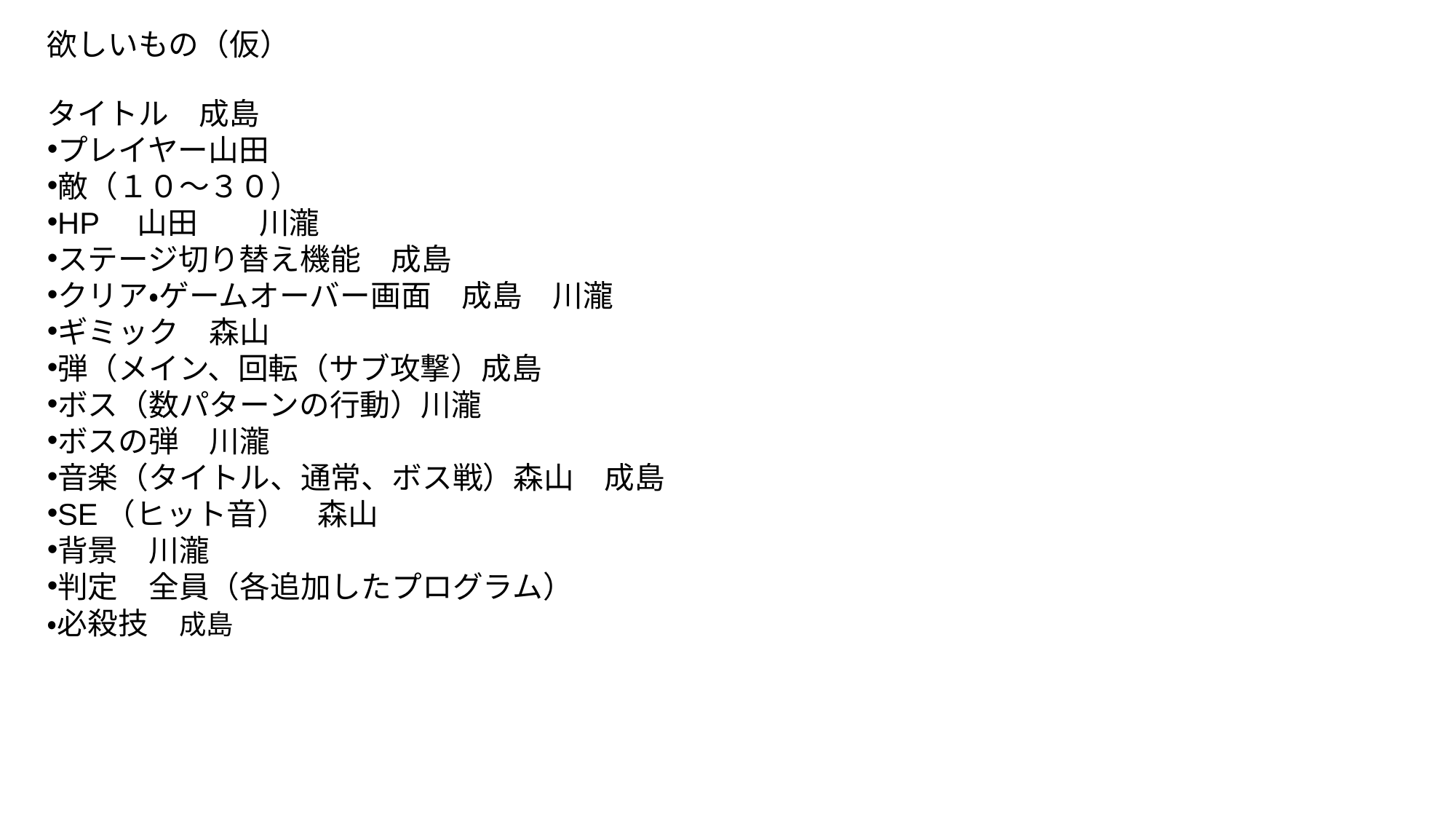

欲しいもの（仮）
タイトル　成島
プレイヤー山田
敵（１０～３０）
HP　山田　　川瀧
ステージ切り替え機能　成島
クリア・ゲームオーバー画面　成島　川瀧
ギミック　森山
弾（メイン、回転（サブ攻撃）成島
ボス（数パターンの行動）川瀧
ボスの弾　川瀧
音楽（タイトル、通常、ボス戦）森山　成島
SE（ヒット音）　森山
背景　川瀧
判定　全員（各追加したプログラム）
・必殺技　成島